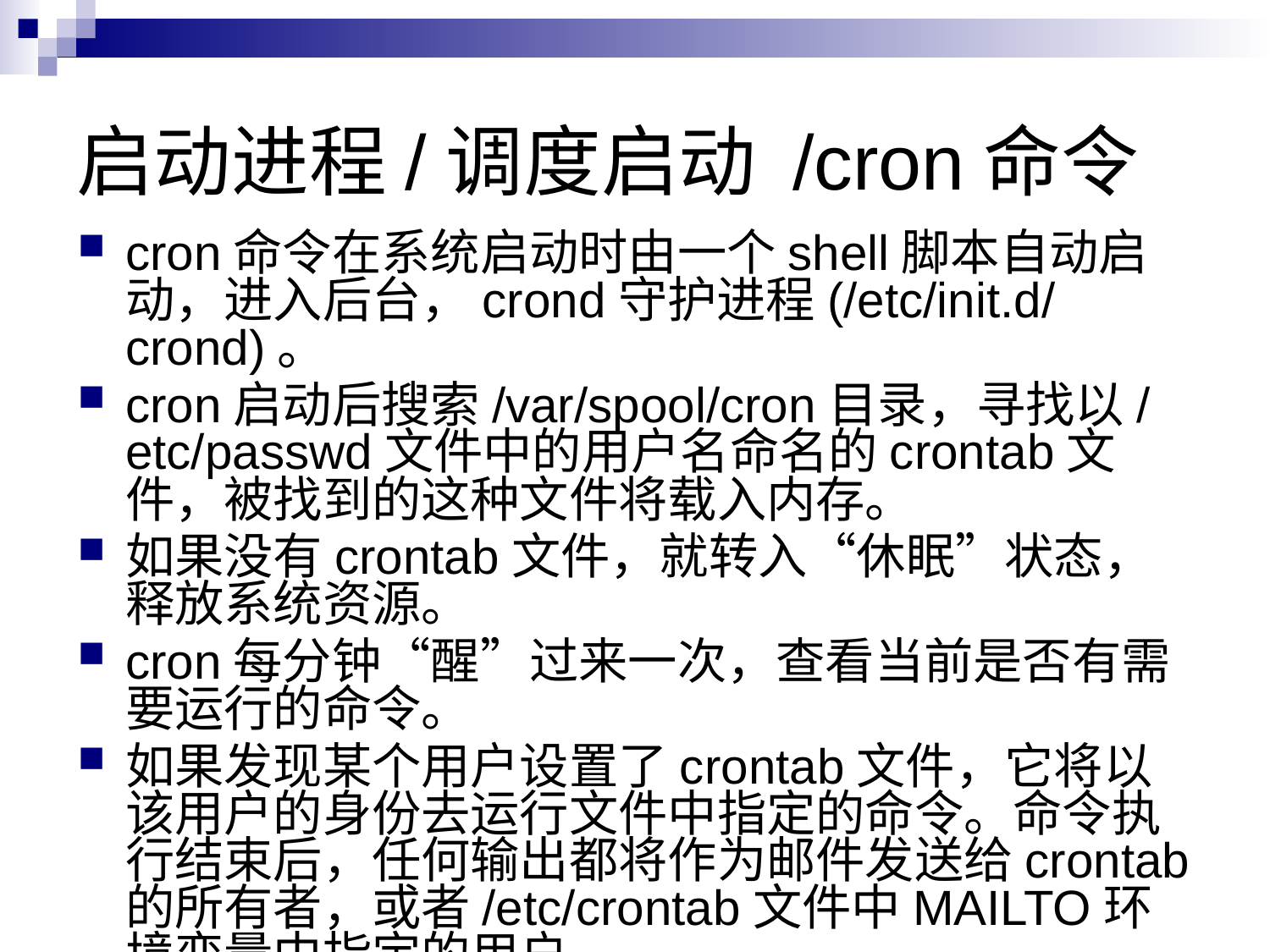

# 启动进程/调度启动 /cron命令
cron命令在系统启动时由一个shell脚本自动启动，进入后台，crond守护进程(/etc/init.d/crond)。
cron启动后搜索/var/spool/cron目录，寻找以/etc/passwd文件中的用户名命名的crontab文件，被找到的这种文件将载入内存。
如果没有crontab文件，就转入“休眠”状态，释放系统资源。
cron每分钟“醒”过来一次，查看当前是否有需要运行的命令。
如果发现某个用户设置了crontab文件，它将以该用户的身份去运行文件中指定的命令。命令执行结束后，任何输出都将作为邮件发送给crontab的所有者，或者/etc/crontab文件中MAILTO环境变量中指定的用户。